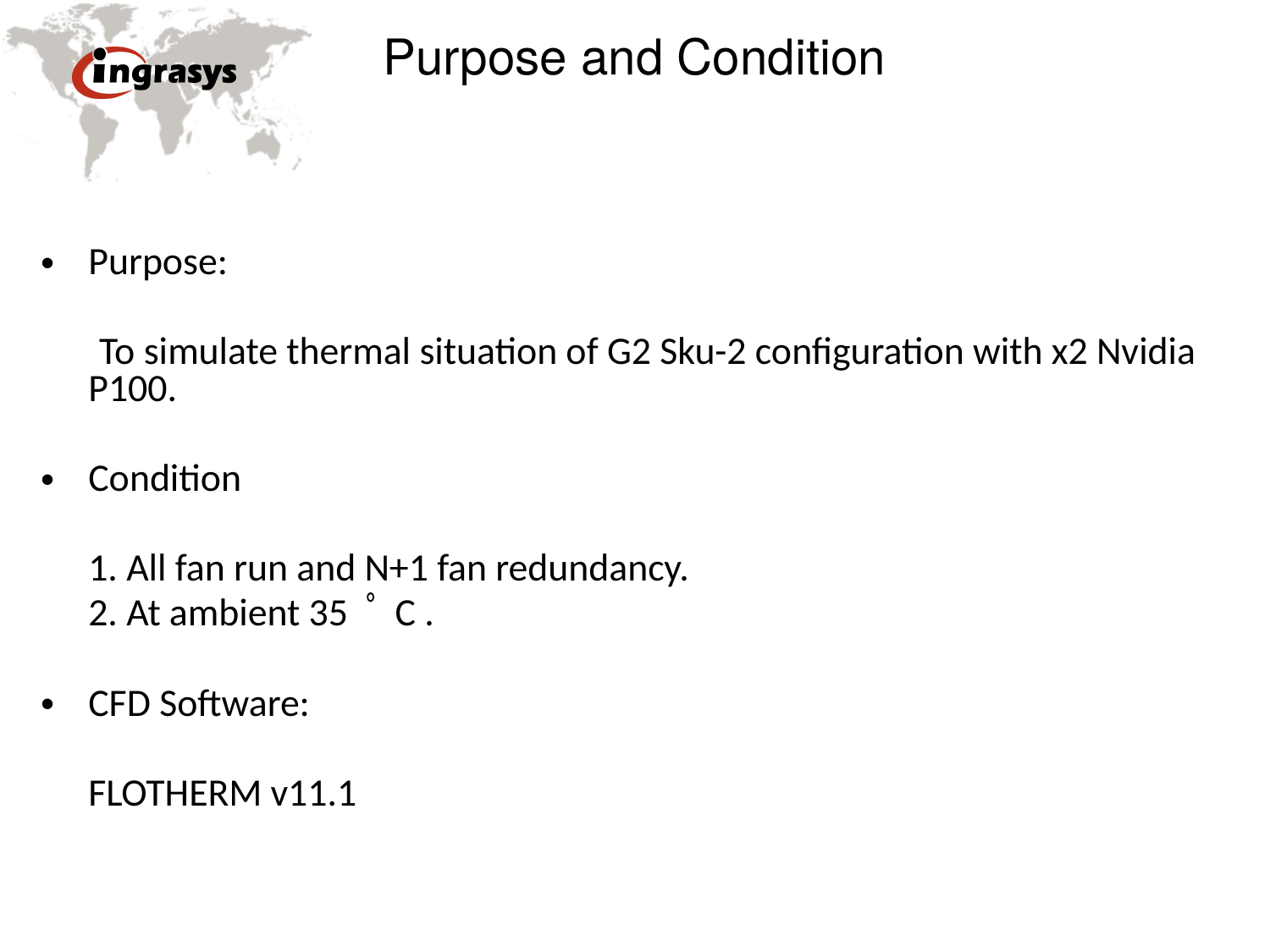

Purpose and Condition
Purpose:

      To simulate thermal situation of G2 Sku-2 configuration with x2 Nvidia P100.

Condition

	1. All fan run and N+1 fan redundancy.
	2. At ambient 35 ﾟC .

CFD Software:

	FLOTHERM v11.1